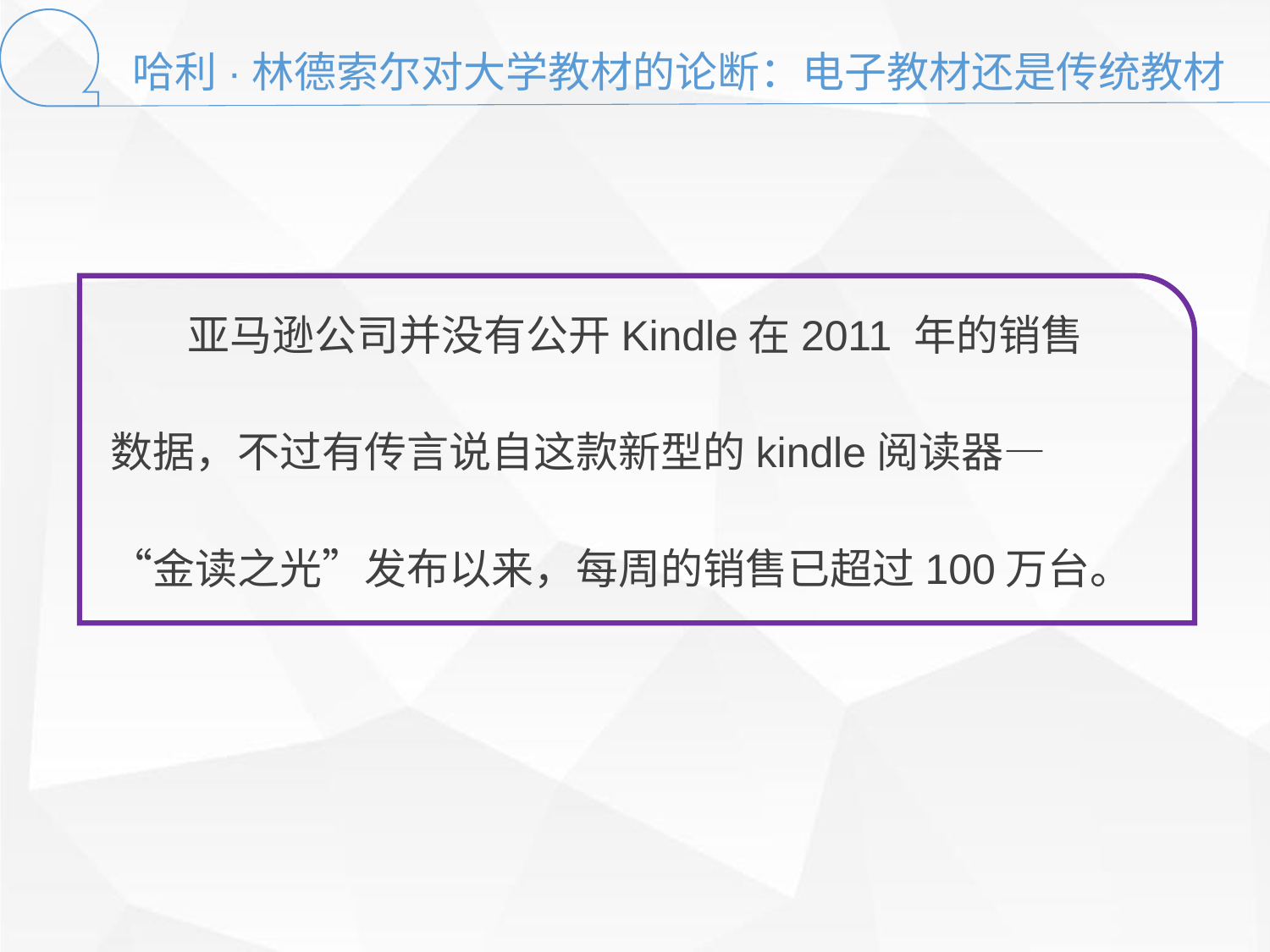

哈利·林德索尔对大学教材的论断：电子教材还是传统教材
       亚马逊公司并没有公开Kindle在2011 年的销售数据，不过有传言说自这款新型的kindle阅读器—“金读之光”发布以来，每周的销售已超过100万台。